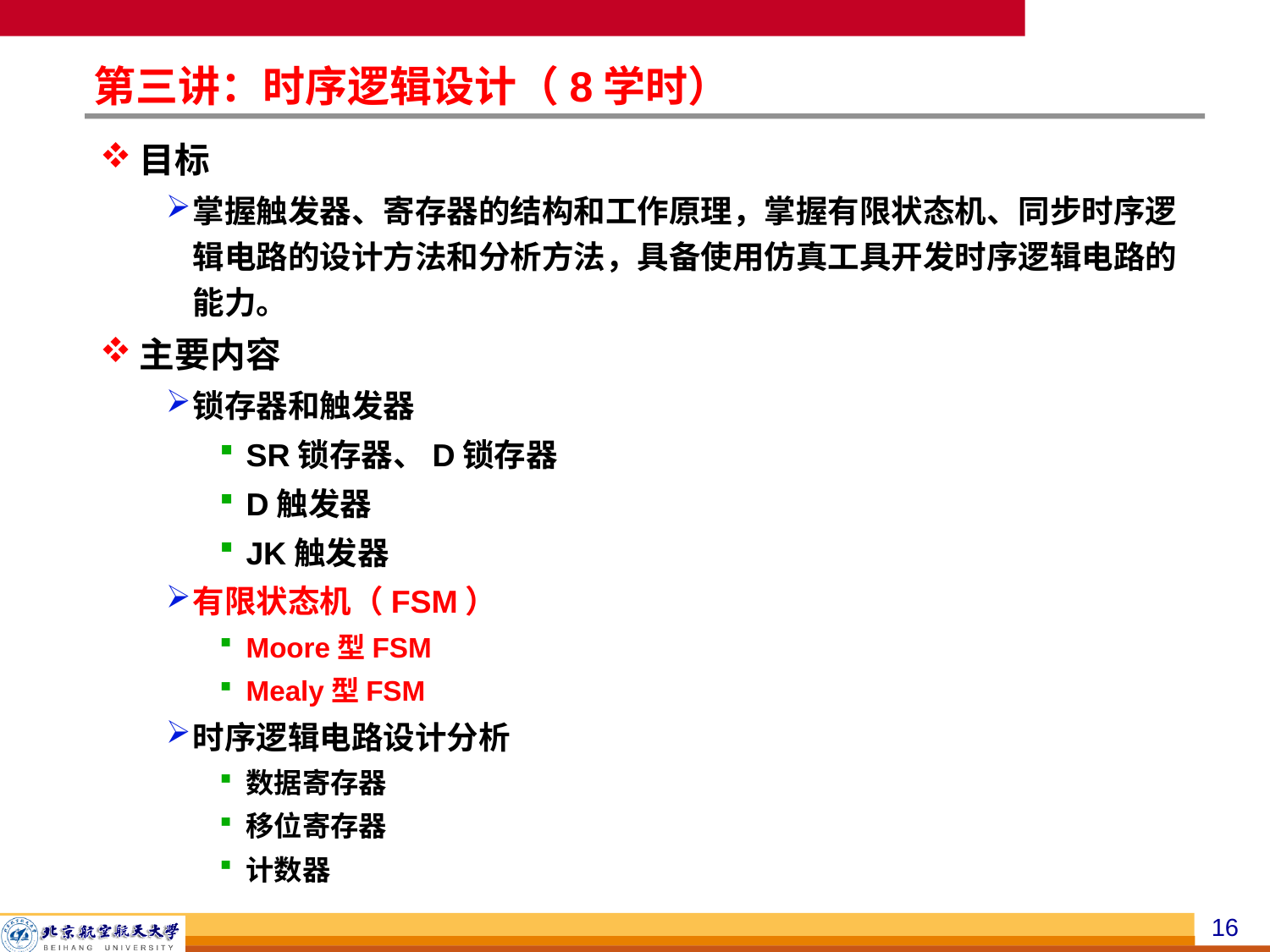

# 第三讲：时序逻辑设计（8学时）
目标
掌握触发器、寄存器的结构和工作原理，掌握有限状态机、同步时序逻辑电路的设计方法和分析方法，具备使用仿真工具开发时序逻辑电路的能力。
主要内容
锁存器和触发器
SR锁存器、D锁存器
D触发器
JK触发器
有限状态机（FSM）
Moore型FSM
Mealy型FSM
时序逻辑电路设计分析
数据寄存器
移位寄存器
计数器